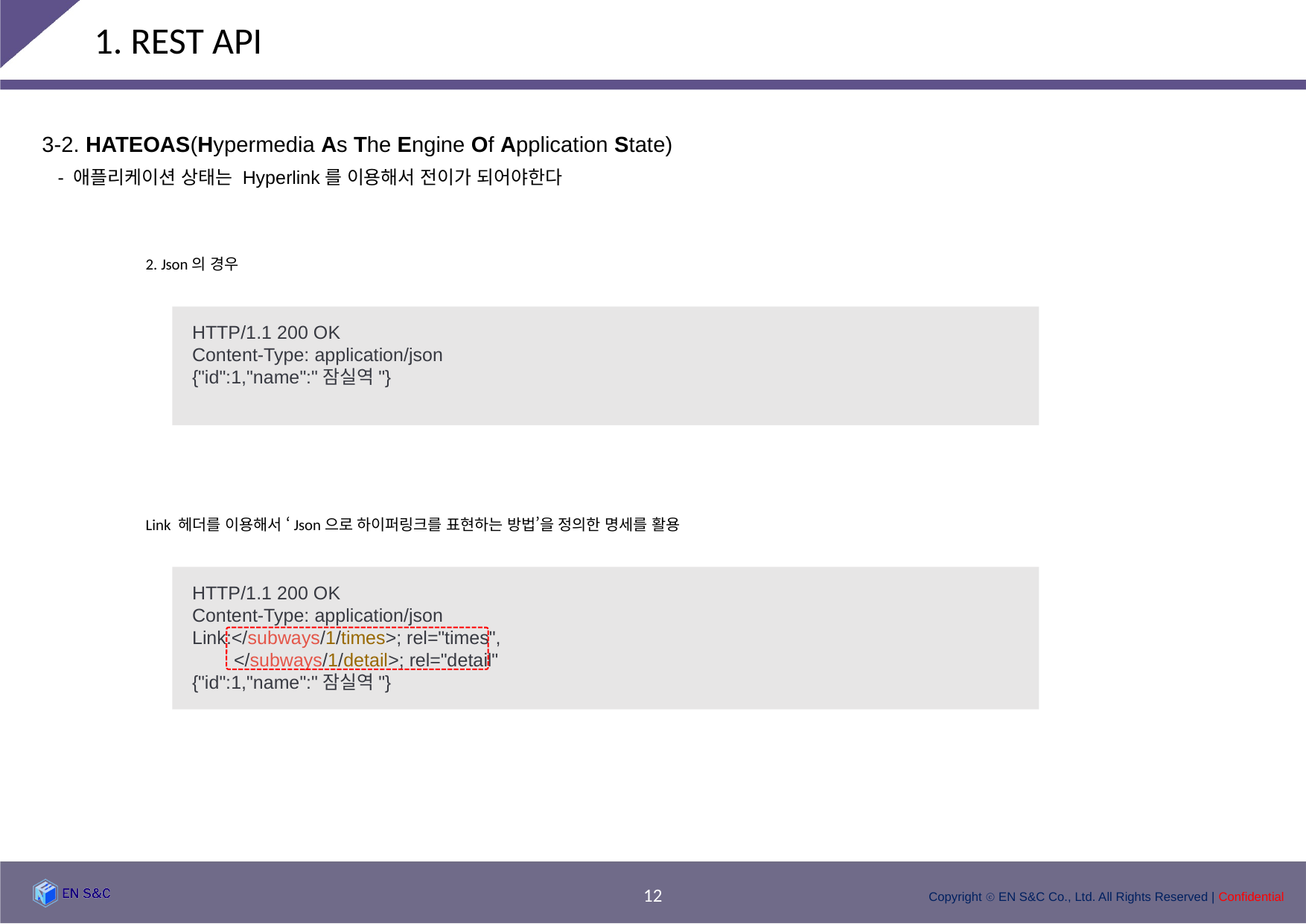

1. REST API
3-2. HATEOAS(Hypermedia As The Engine Of Application State)
- 애플리케이션 상태는 Hyperlink를 이용해서 전이가 되어야한다
2. Json의 경우

HTTP/1.1 200 OK
Content-Type: application/json
{"id":1,"name":"잠실역"}
Link 헤더를 이용해서 ‘Json으로 하이퍼링크를 표현하는 방법’을 정의한 명세를 활용

HTTP/1.1 200 OK
Content-Type: application/json
Link:</subways/1/times>; rel="times",
        </subways/1/detail>; rel="detail"
{"id":1,"name":"잠실역"}

12